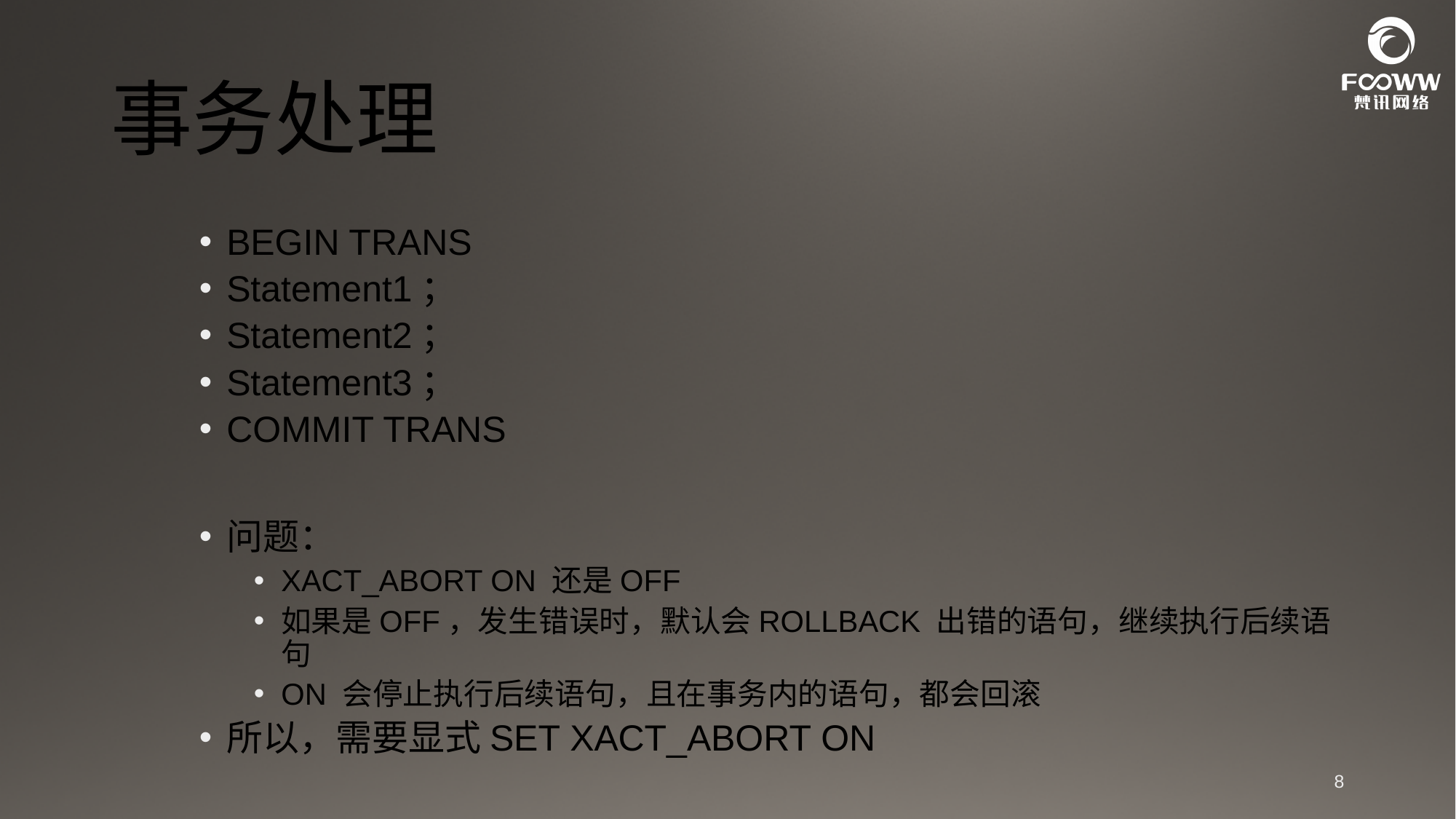

# 事务处理
BEGIN TRANS
Statement1；
Statement2；
Statement3；
COMMIT TRANS

问题：
XACT_ABORT ON 还是OFF
如果是OFF，发生错误时，默认会ROLLBACK 出错的语句，继续执行后续语句
ON 会停止执行后续语句，且在事务内的语句，都会回滚
所以，需要显式SET XACT_ABORT ON

8